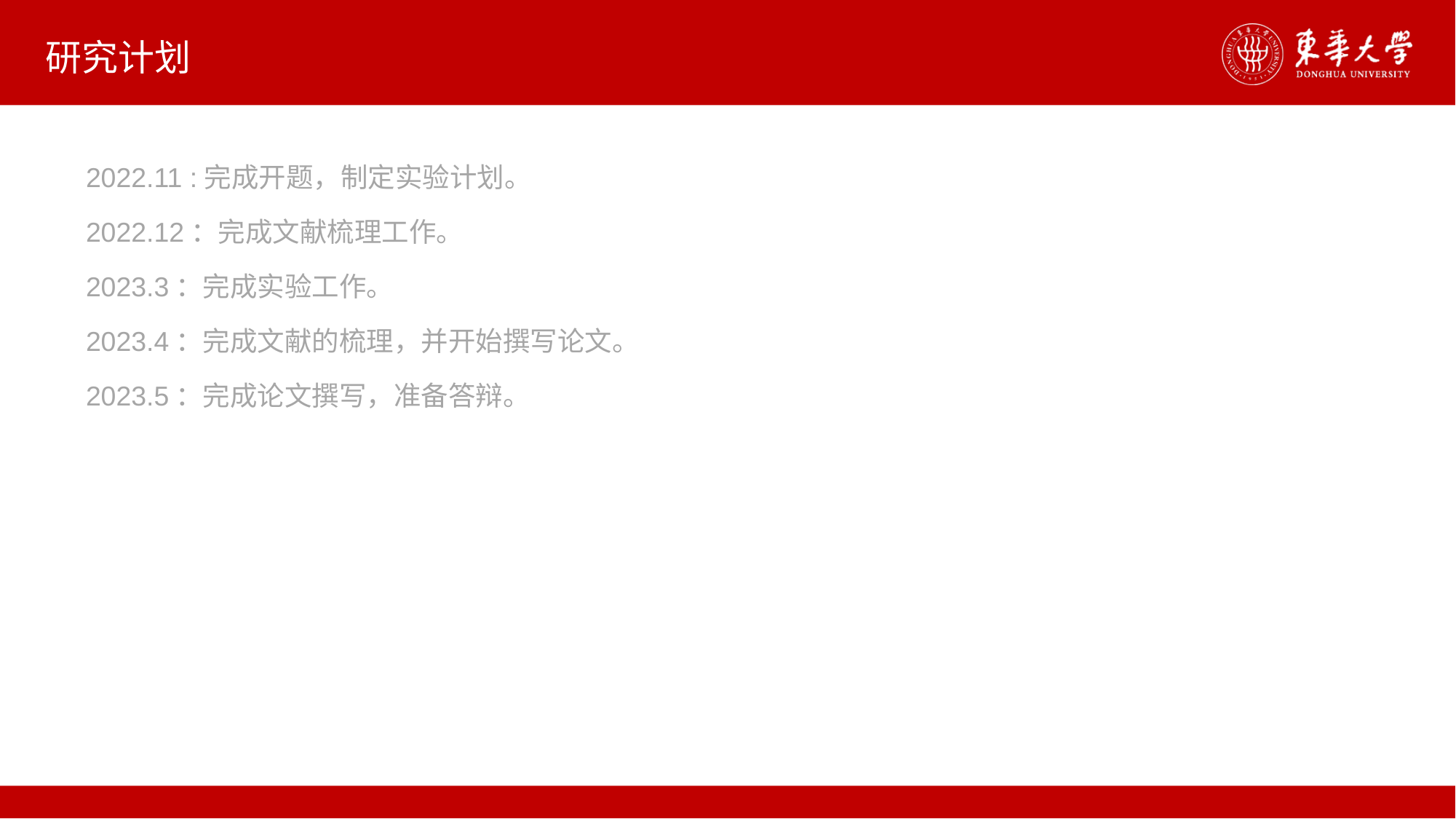

# 研究计划
2022.11 :完成开题，制定实验计划。
2022.12：完成文献梳理工作。
2023.3：完成实验工作。
2023.4：完成文献的梳理，并开始撰写论文。
2023.5：完成论文撰写，准备答辩。